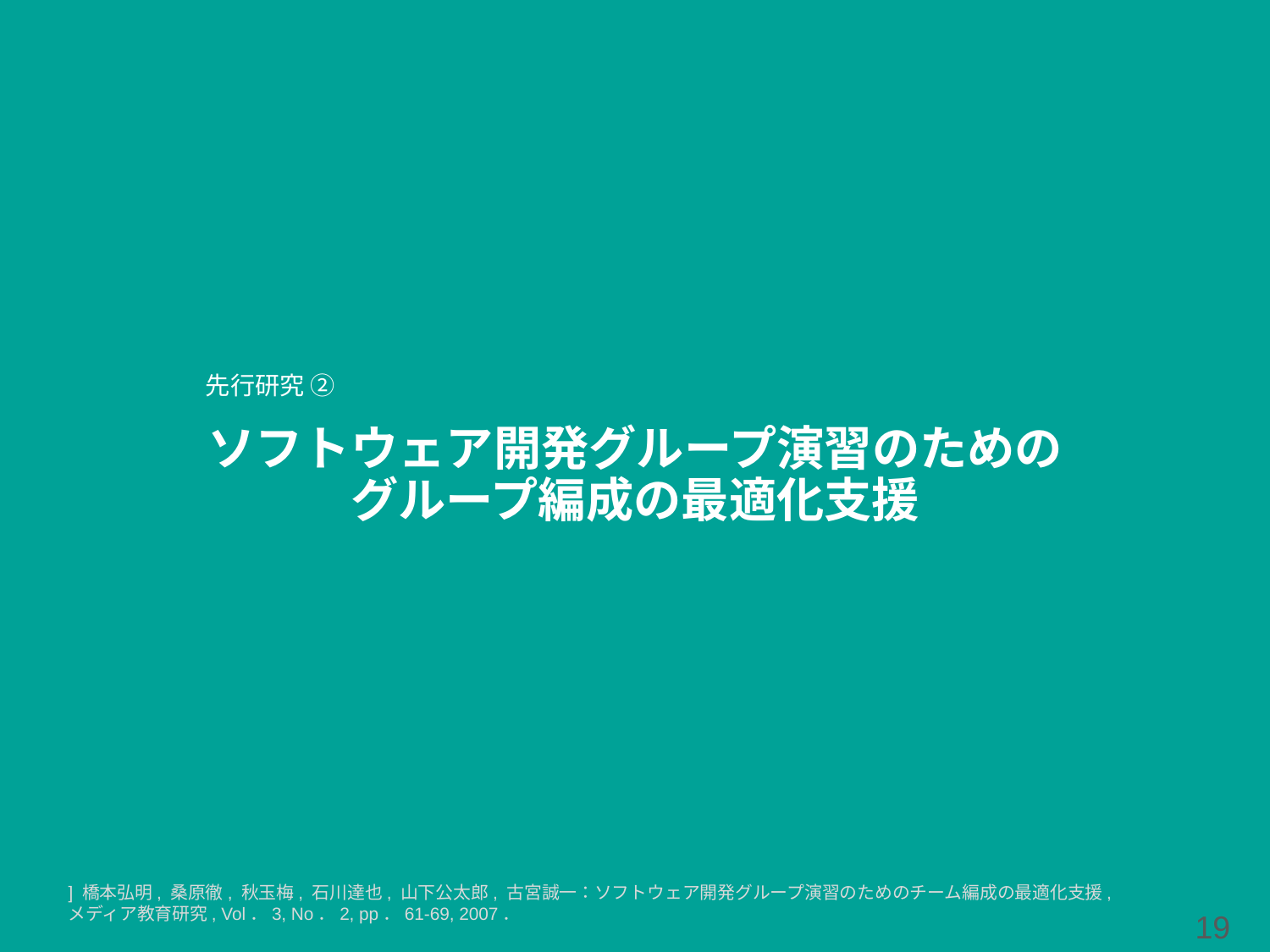

先行研究 ②
# ソフトウェア開発グループ演習のための グループ編成の最適化支援
] 橋本弘明, 桑原徹, 秋玉梅, 石川達也, 山下公太郎, 古宮誠一：ソフトウェア開発グループ演習のためのチーム編成の最適化支援,
メディア教育研究, Vol．3, No．2, pp．61-69, 2007．
19